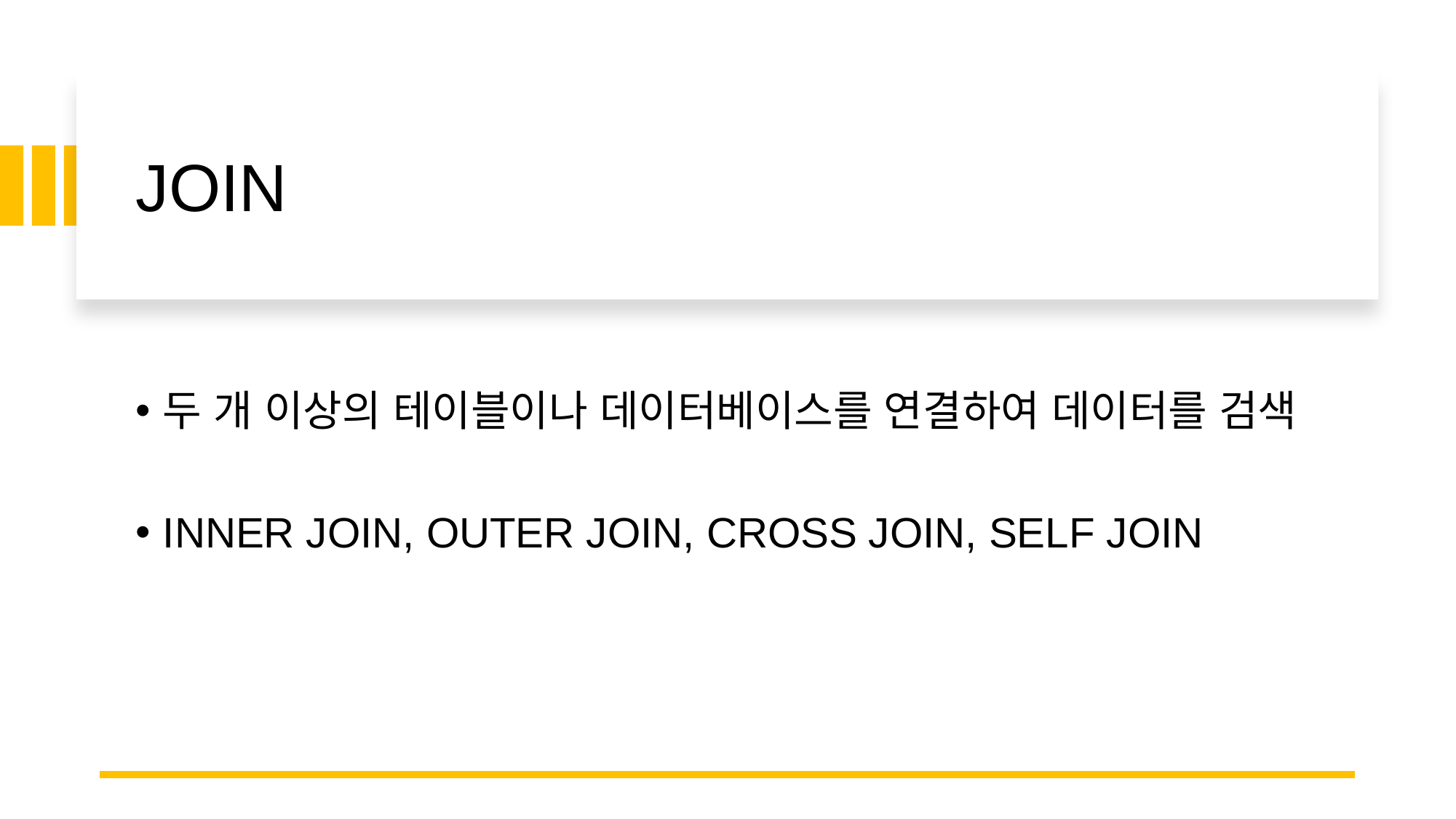

# JOIN
두 개 이상의 테이블이나 데이터베이스를 연결하여 데이터를 검색

INNER JOIN, OUTER JOIN, CROSS JOIN, SELF JOIN